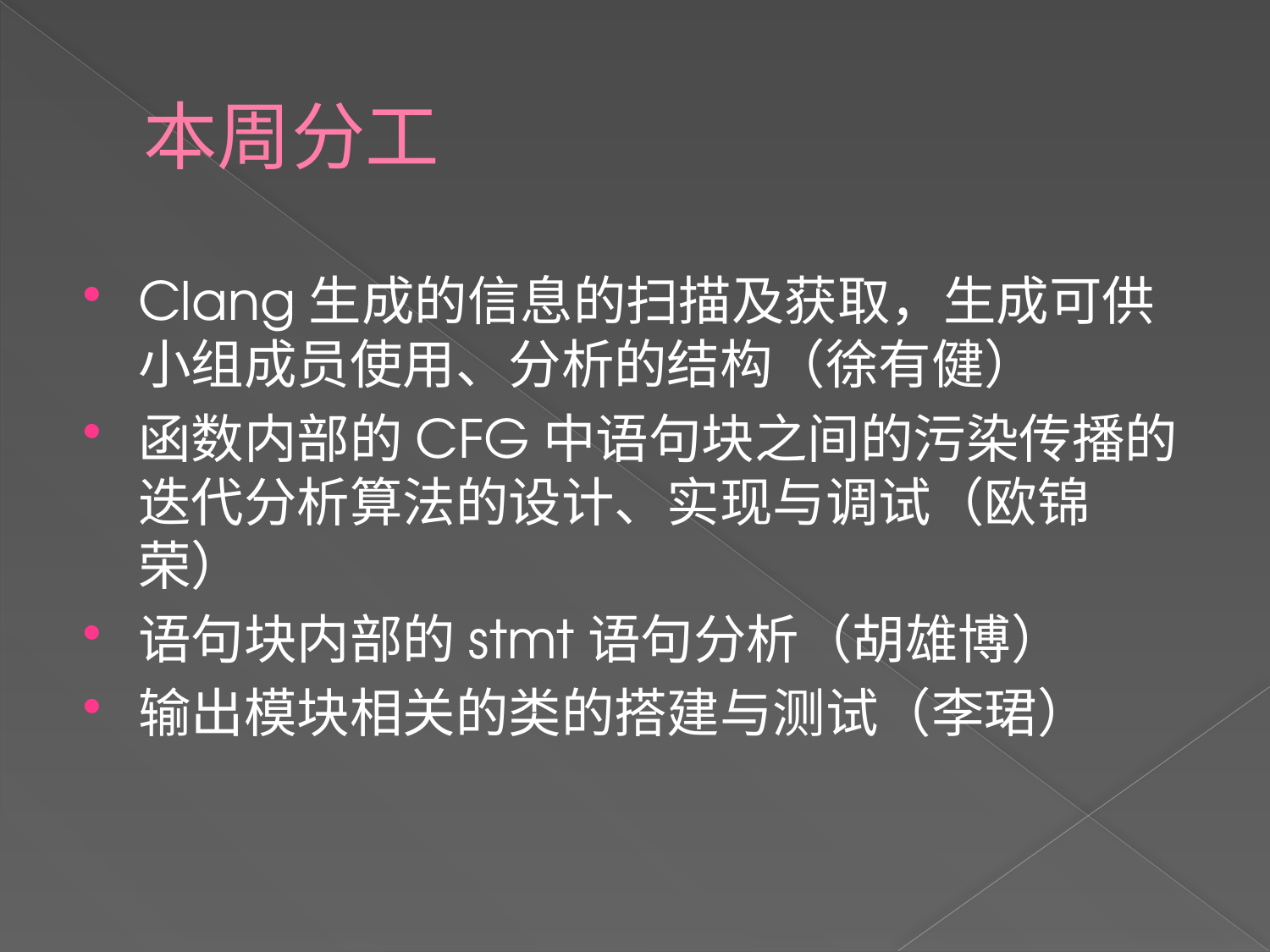

# 本周分工
Clang生成的信息的扫描及获取，生成可供小组成员使用、分析的结构（徐有健）
函数内部的CFG中语句块之间的污染传播的迭代分析算法的设计、实现与调试（欧锦荣）
语句块内部的stmt语句分析（胡雄博）
输出模块相关的类的搭建与测试（李珺）